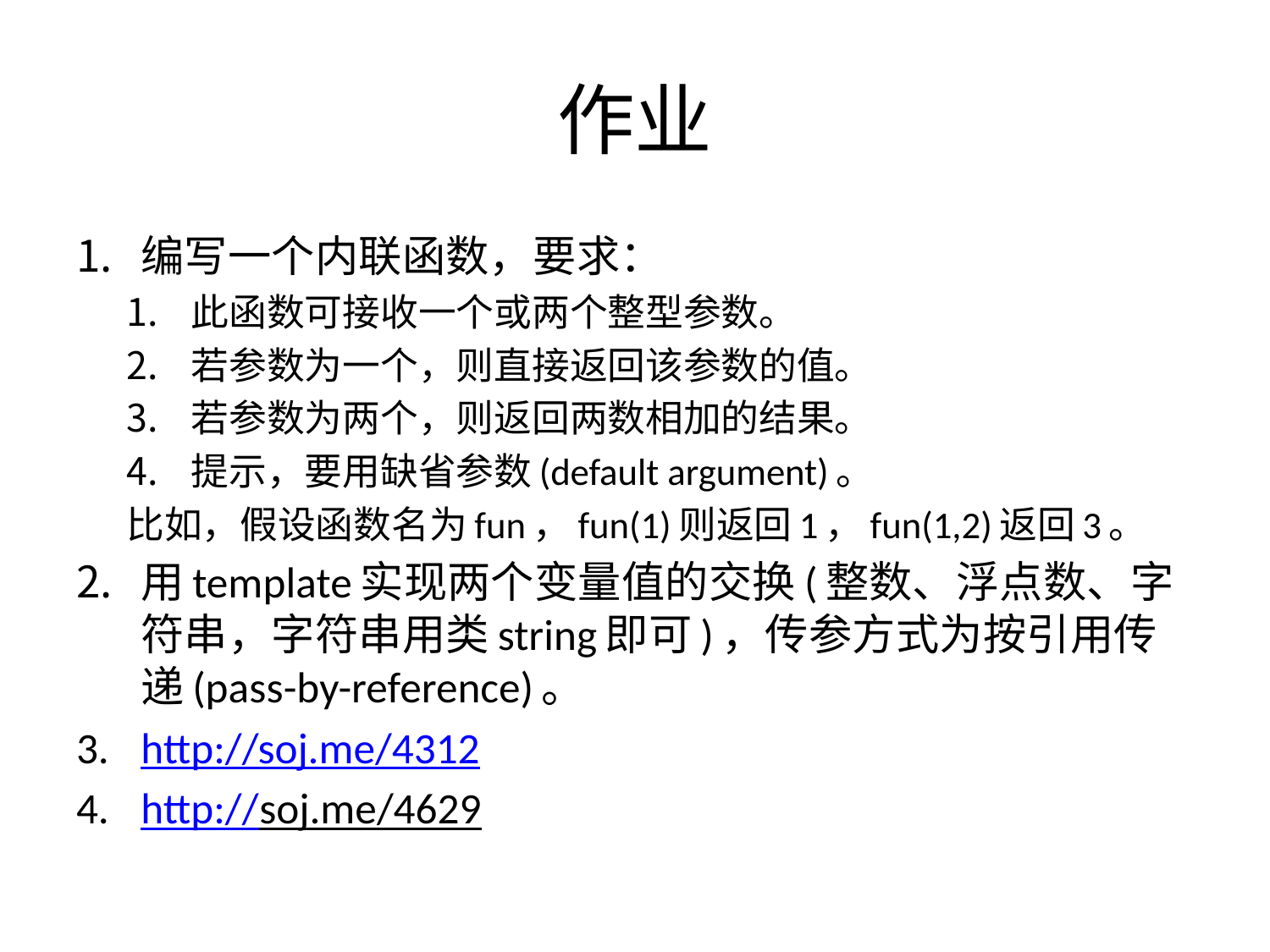

# 作业
编写一个内联函数，要求：
此函数可接收一个或两个整型参数。
若参数为一个，则直接返回该参数的值。
若参数为两个，则返回两数相加的结果。
提示，要用缺省参数(default argument)。
比如，假设函数名为fun，fun(1)则返回1，fun(1,2)返回3。
用template实现两个变量值的交换(整数、浮点数、字符串，字符串用类string即可)，传参方式为按引用传递(pass-by-reference)。
http://soj.me/4312
http://soj.me/4629